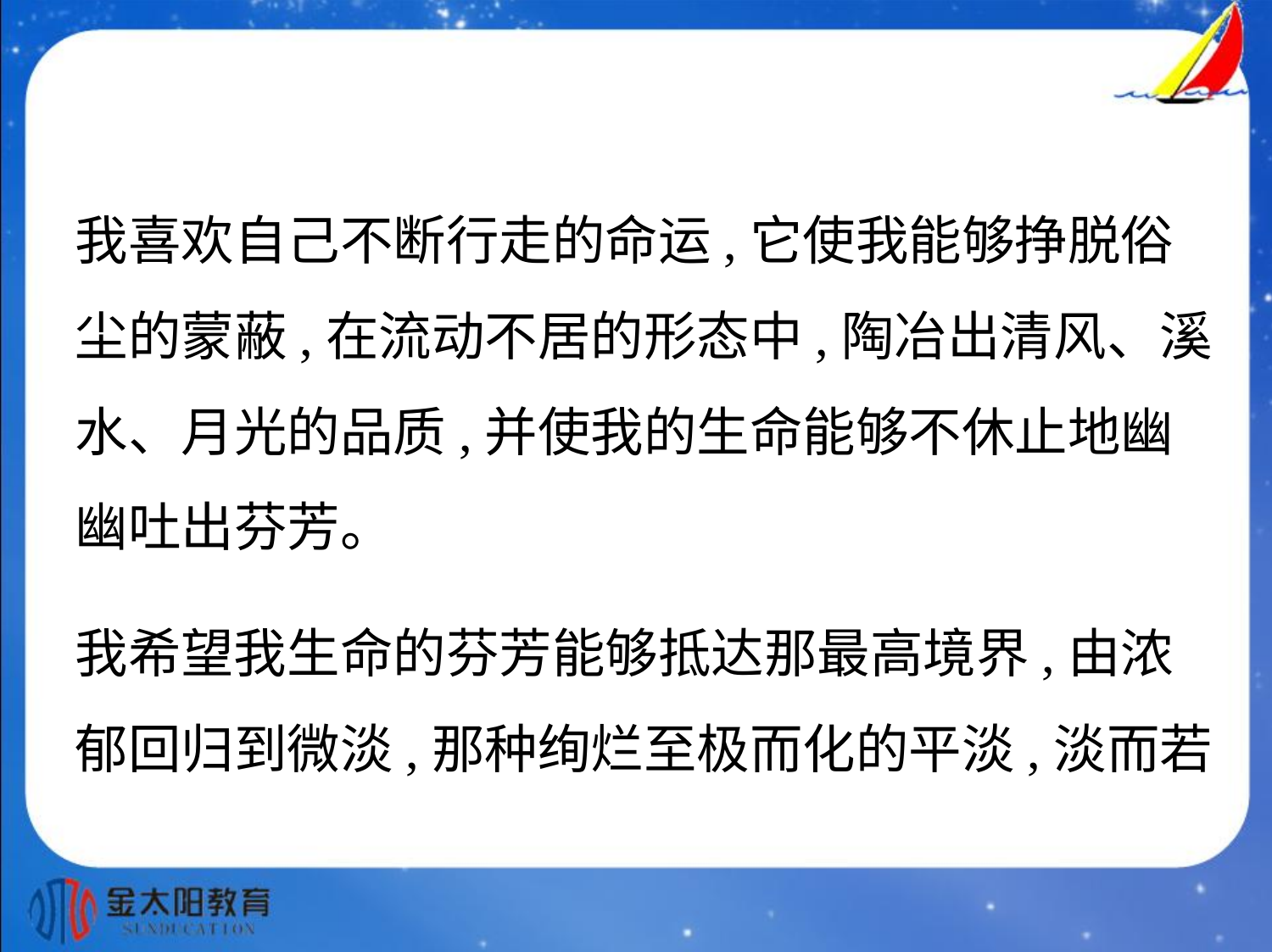

我喜欢自己不断行走的命运,它使我能够挣脱俗
尘的蒙蔽,在流动不居的形态中,陶冶出清风、溪
水、月光的品质,并使我的生命能够不休止地幽
幽吐出芬芳。
我希望我生命的芬芳能够抵达那最高境界,由浓
郁回归到微淡,那种绚烂至极而化的平淡,淡而若